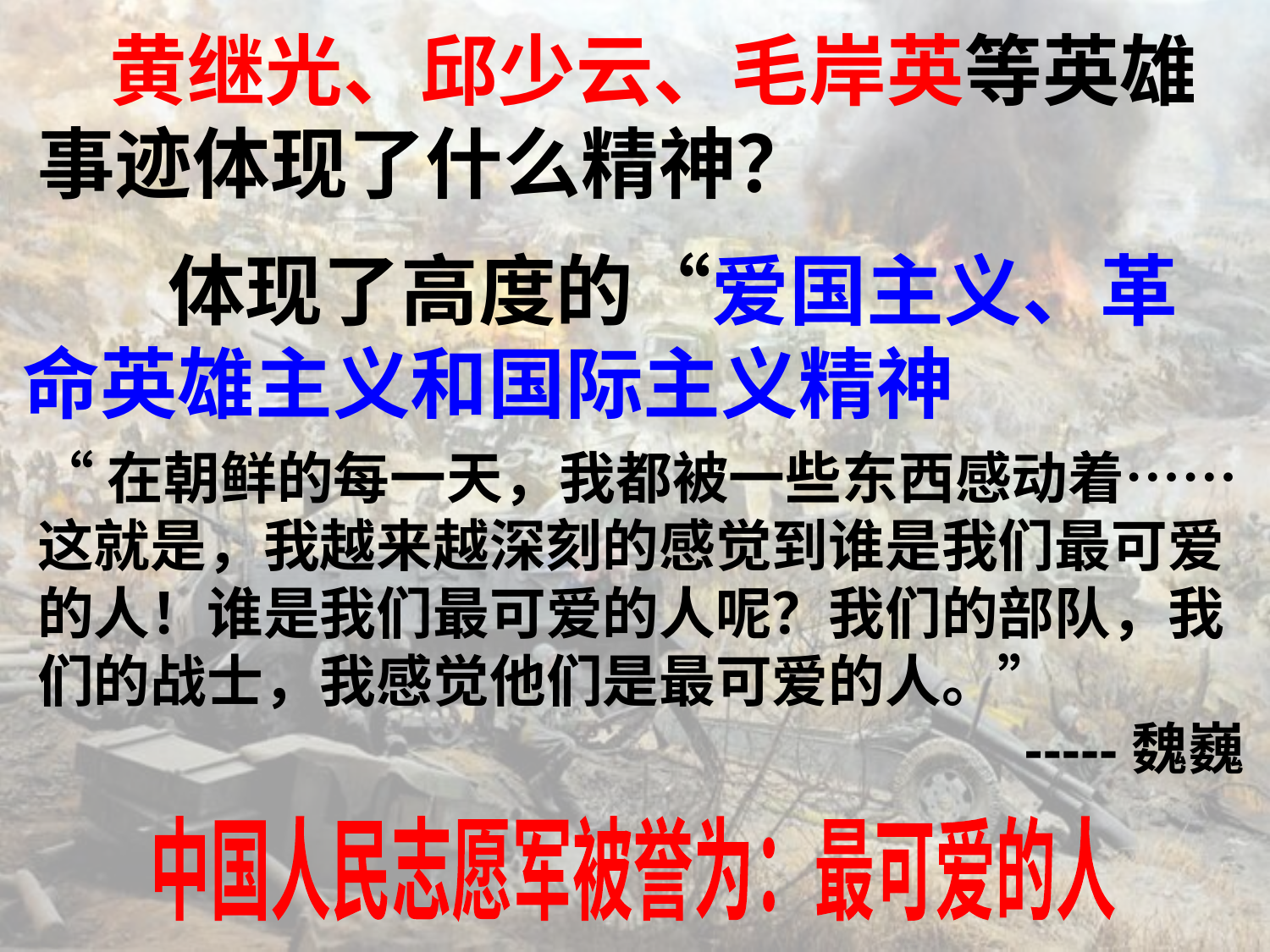

黄继光、邱少云、毛岸英等英雄事迹体现了什么精神？
        体现了高度的“爱国主义、革命英雄主义和国际主义精神
“在朝鲜的每一天，我都被一些东西感动着……这就是，我越来越深刻的感觉到谁是我们最可爱的人！谁是我们最可爱的人呢？我们的部队，我们的战士，我感觉他们是最可爱的人。”
                                                               -----魏巍
中国人民志愿军被誉为：最可爱的人